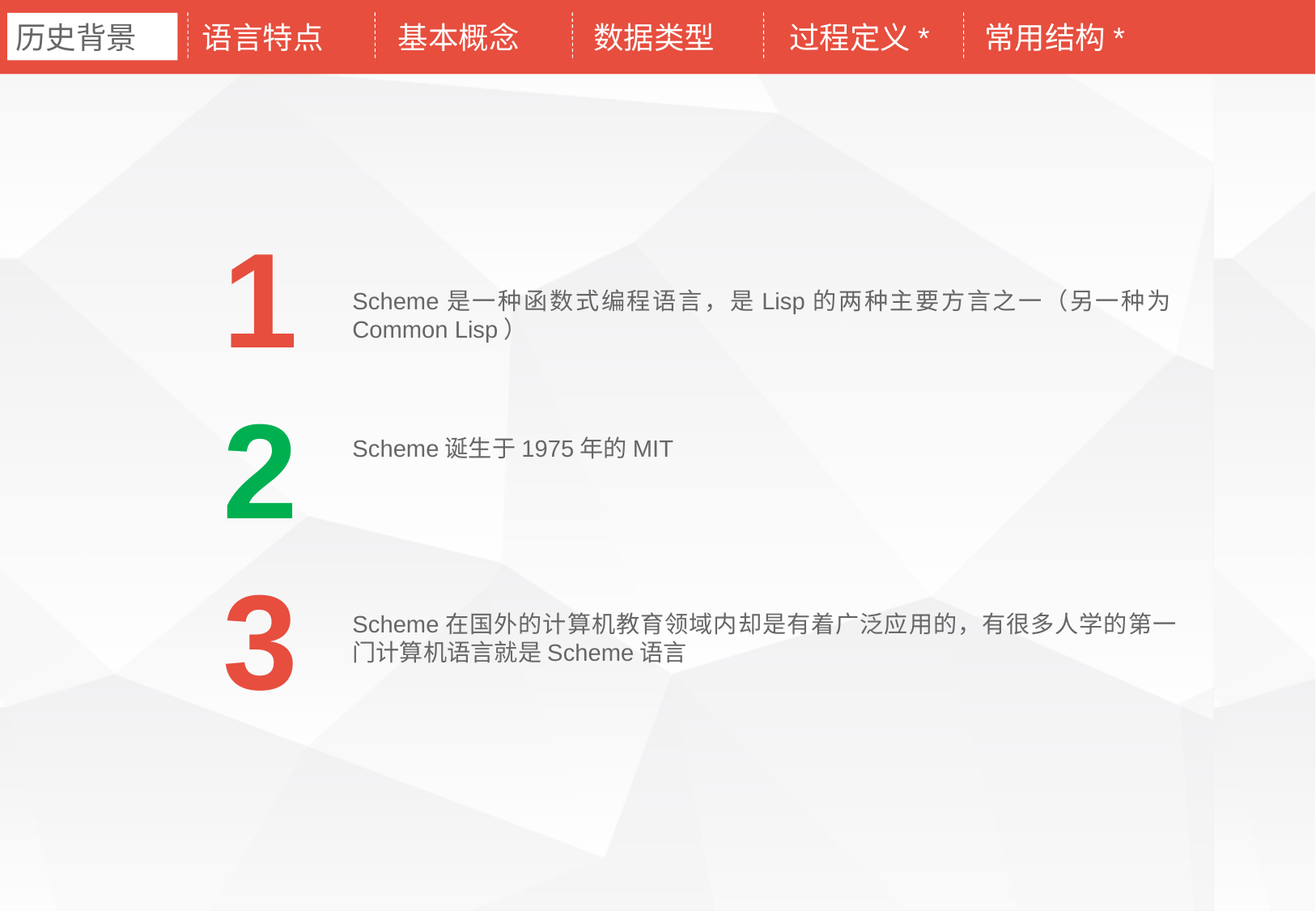

历史背景

语言特点

基本概念

数据类型

过程定义*

常用结构*

1
Scheme是一种函数式编程语言，是Lisp的两种主要方言之一（另一种为Common Lisp）
2
Scheme诞生于1975年的MIT
3
Scheme在国外的计算机教育领域内却是有着广泛应用的，有很多人学的第一门计算机语言就是Scheme语言